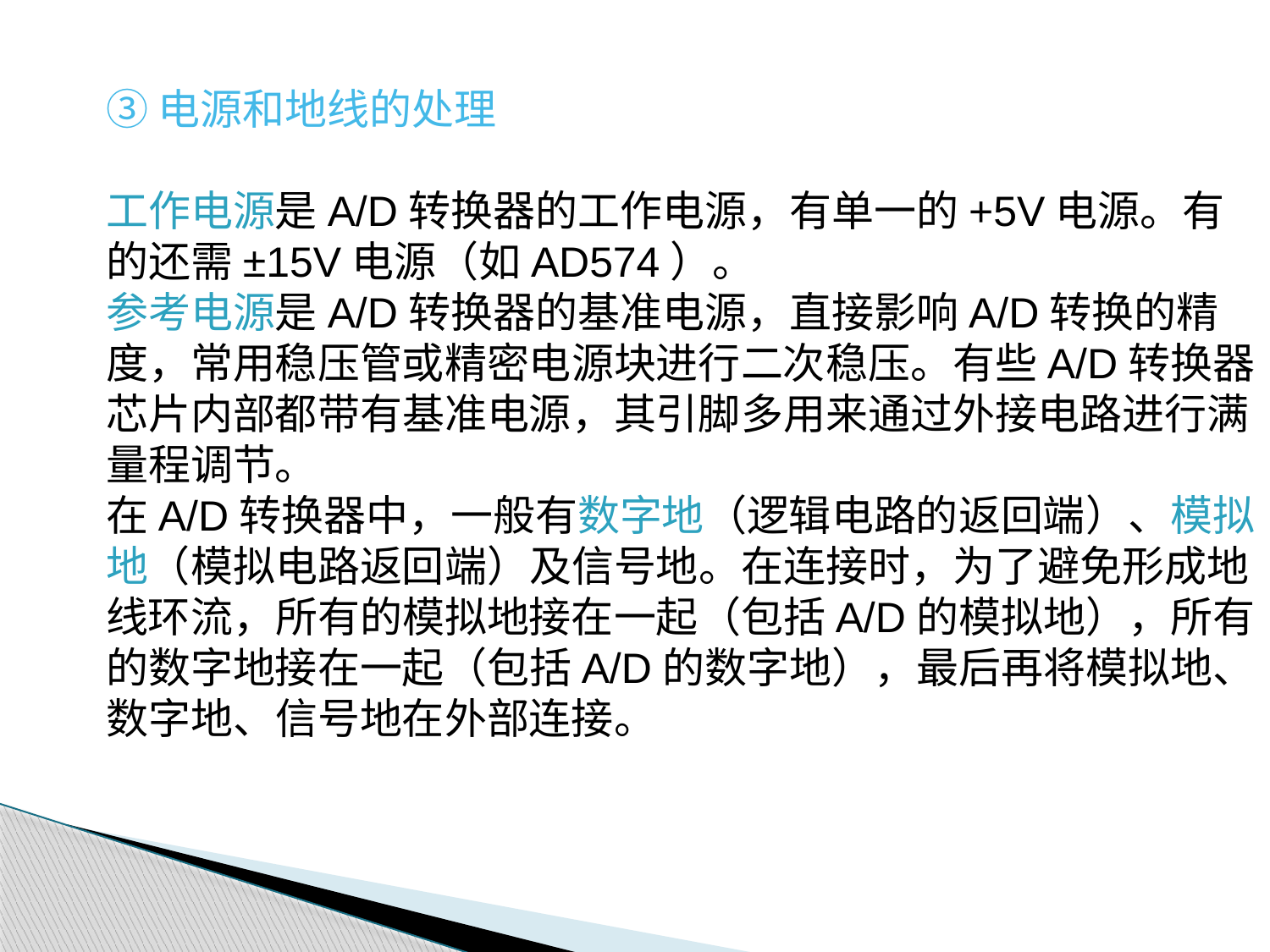

③电源和地线的处理

	工作电源是A/D转换器的工作电源，有单一的+5V电源。有的还需±15V电源（如AD574）。
	参考电源是A/D转换器的基准电源，直接影响A/D转换的精度，常用稳压管或精密电源块进行二次稳压。有些A/D转换器芯片内部都带有基准电源，其引脚多用来通过外接电路进行满量程调节。
	在A/D转换器中，一般有数字地（逻辑电路的返回端）、模拟地（模拟电路返回端）及信号地。在连接时，为了避免形成地线环流，所有的模拟地接在一起（包括A/D的模拟地），所有的数字地接在一起（包括A/D的数字地），最后再将模拟地、数字地、信号地在外部连接。